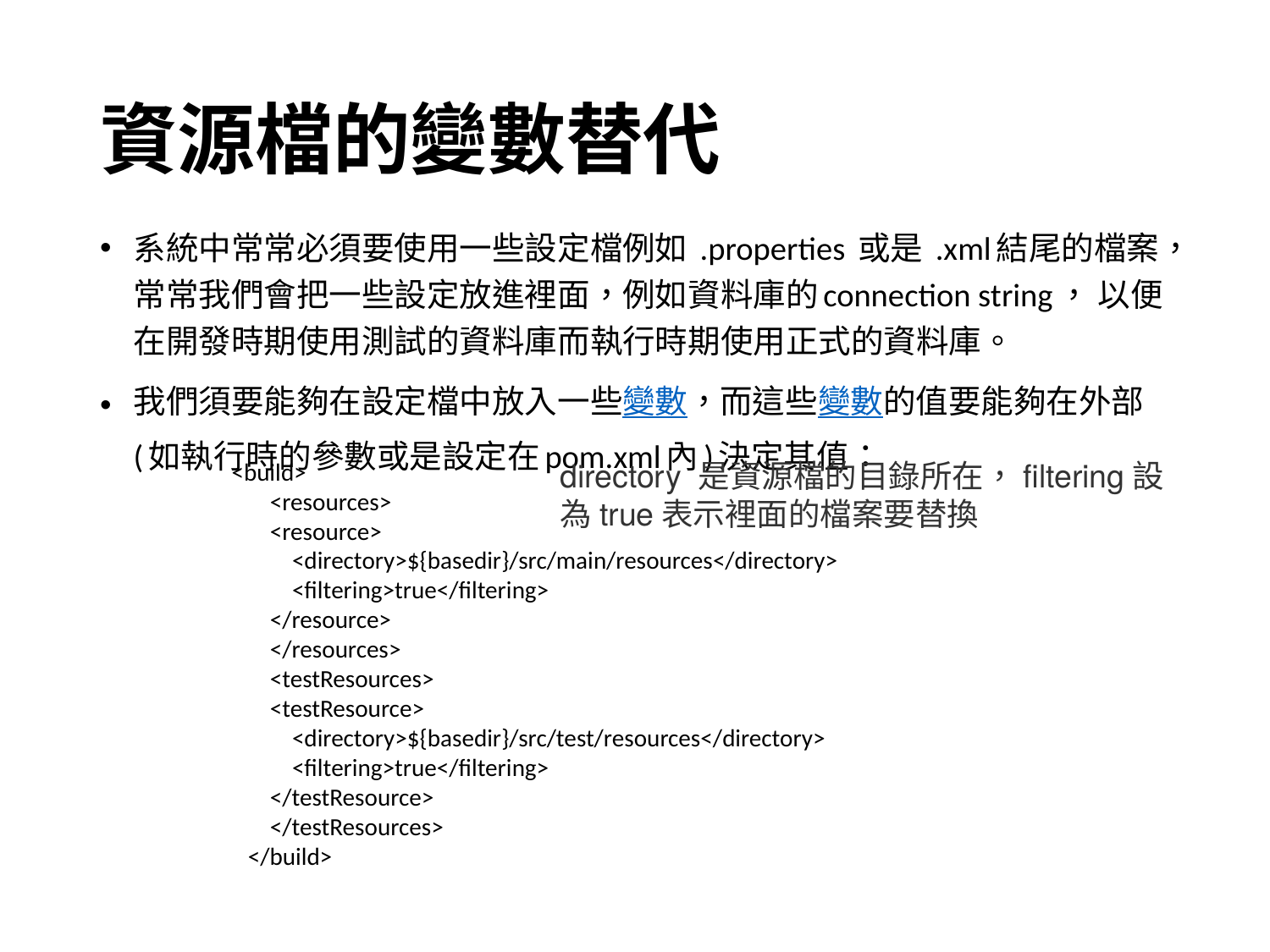

# 資源檔的變數替代
系統中常常必須要使用一些設定檔例如 .properties 或是 .xml結尾的檔案，常常我們會把一些設定放進裡面，例如資料庫的connection string， 以便在開發時期使用測試的資料庫而執行時期使用正式的資料庫。
我們須要能夠在設定檔中放入一些變數，而這些變數的值要能夠在外部(如執行時的參數或是設定在pom.xml內)決定其值：

 <build>
        <resources>
        <resource>
            <directory>${basedir}/src/main/resources</directory>
            <filtering>true</filtering>
        </resource>
        </resources>
        <testResources>
        <testResource>
            <directory>${basedir}/src/test/resources</directory>
            <filtering>true</filtering>
        </testResource>
        </testResources>
    </build>
directory 是資源檔的目錄所在，filtering設為true表示裡面的檔案要替換